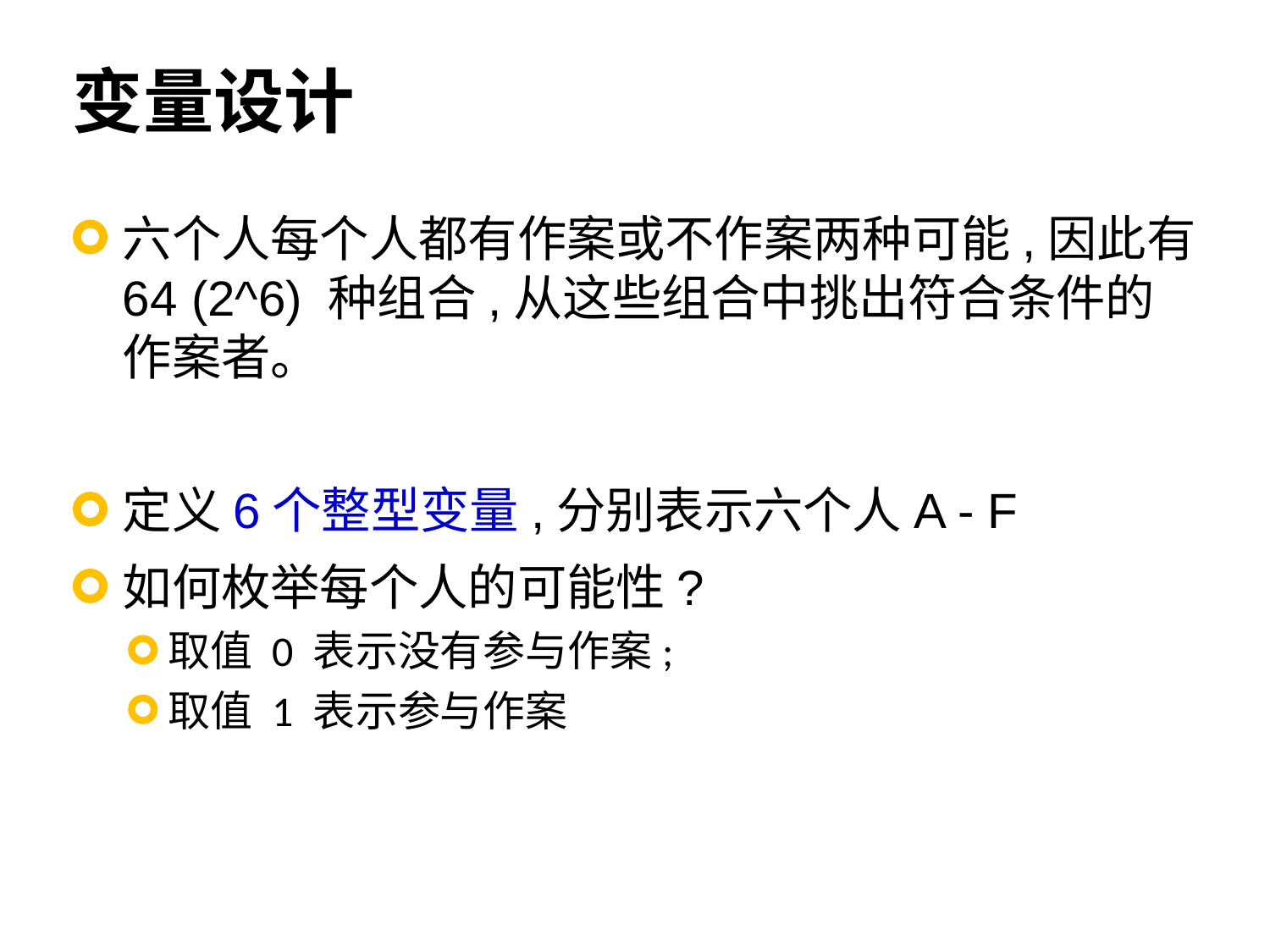

# 变量设计
六个人每个人都有作案或不作案两种可能,因此有64 (2^6) 种组合,从这些组合中挑出符合条件的作案者。

定义6个整型变量,分别表示六个人A - F
如何枚举每个人的可能性?
取值 0 表示没有参与作案;
取值 1 表示参与作案